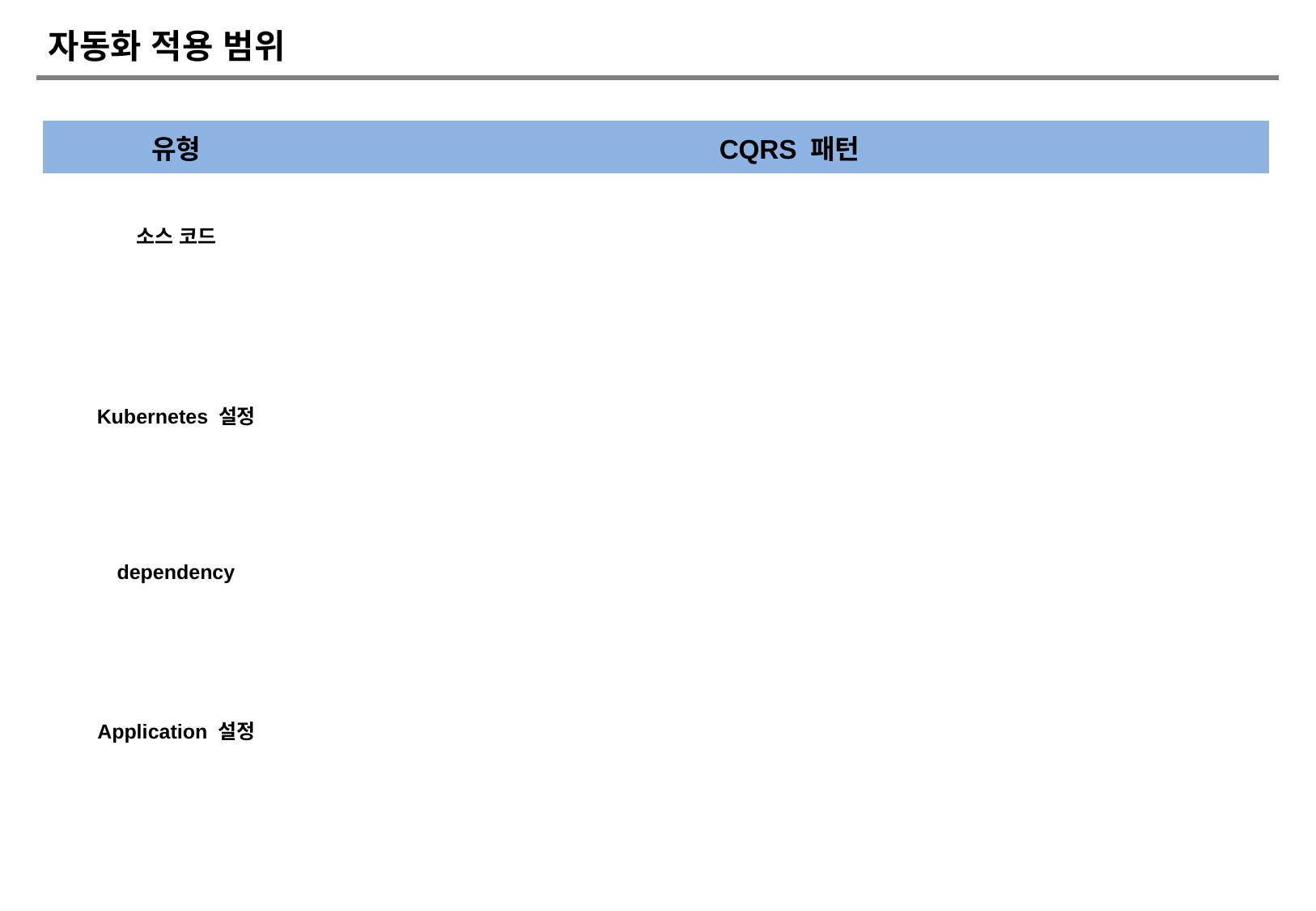

# 자동화 적용 범위
| 유형 | CQRS 패턴 |
| --- | --- |
| 소스 코드 |  |
| Kubernetes 설정 |  |
| dependency |  |
| Application 설정 |  |